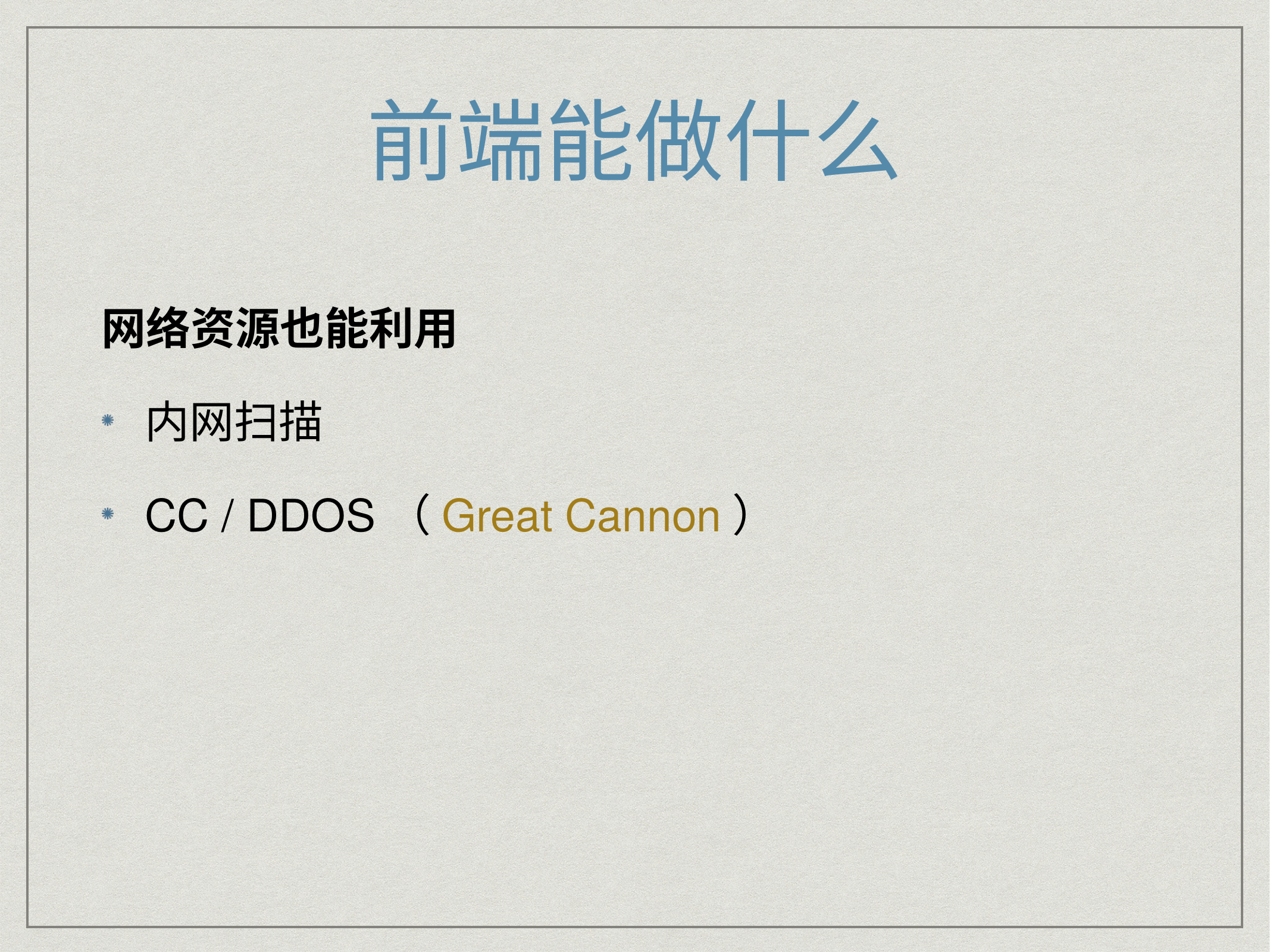

# 前端能做什么
网络资源也能利用
内网扫描
CC / DDOS（Great Cannon）